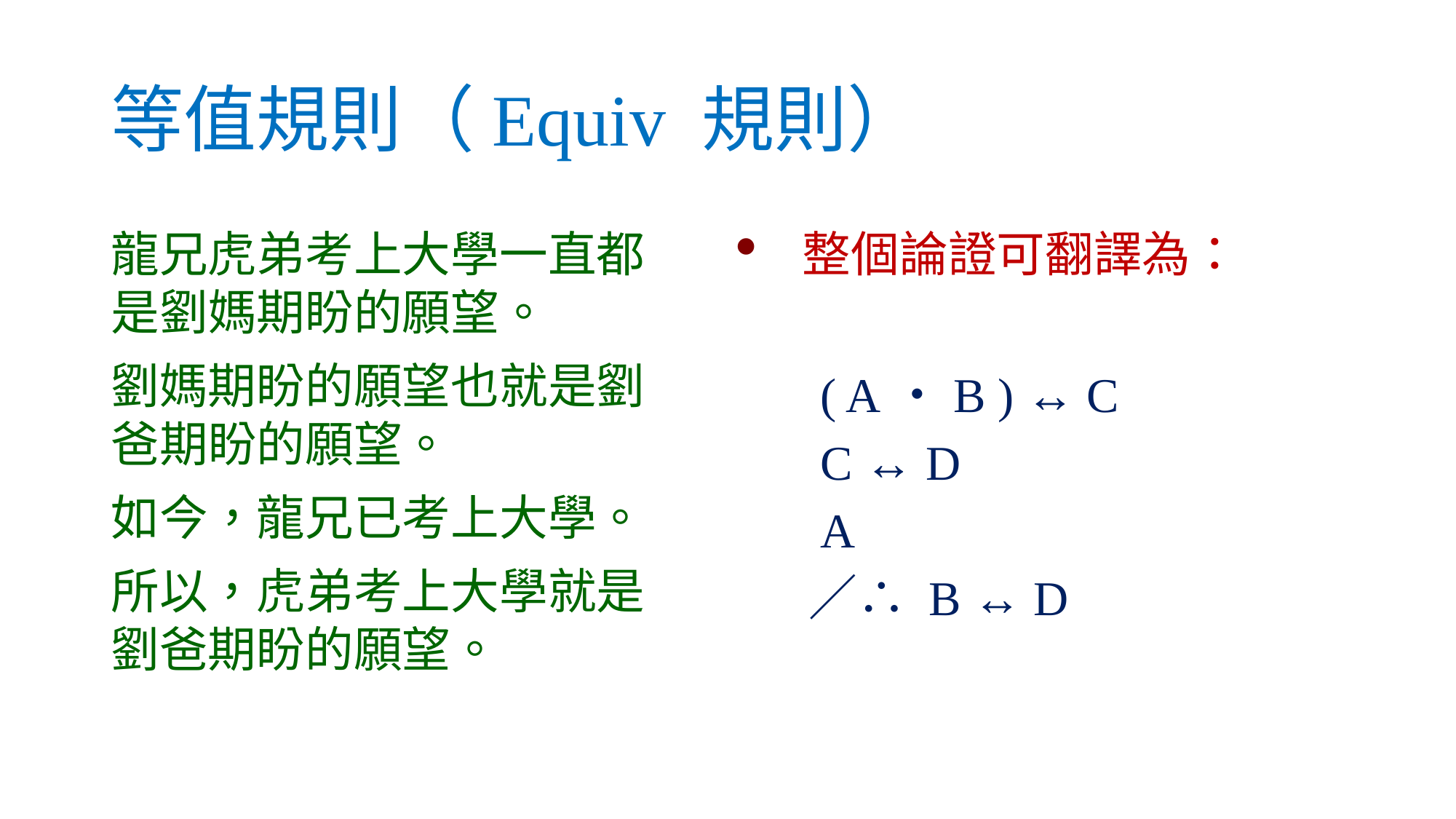

# 等值規則（Equiv 規則）
龍兄虎弟考上大學一直都是劉媽期盼的願望。
劉媽期盼的願望也就是劉爸期盼的願望。
如今，龍兄已考上大學。
所以，虎弟考上大學就是劉爸期盼的願望。
整個論證可翻譯為：

　  ( A・B ) ↔︎ C
　  C ↔︎ D
　  A
　  ／∴ B ↔︎ D